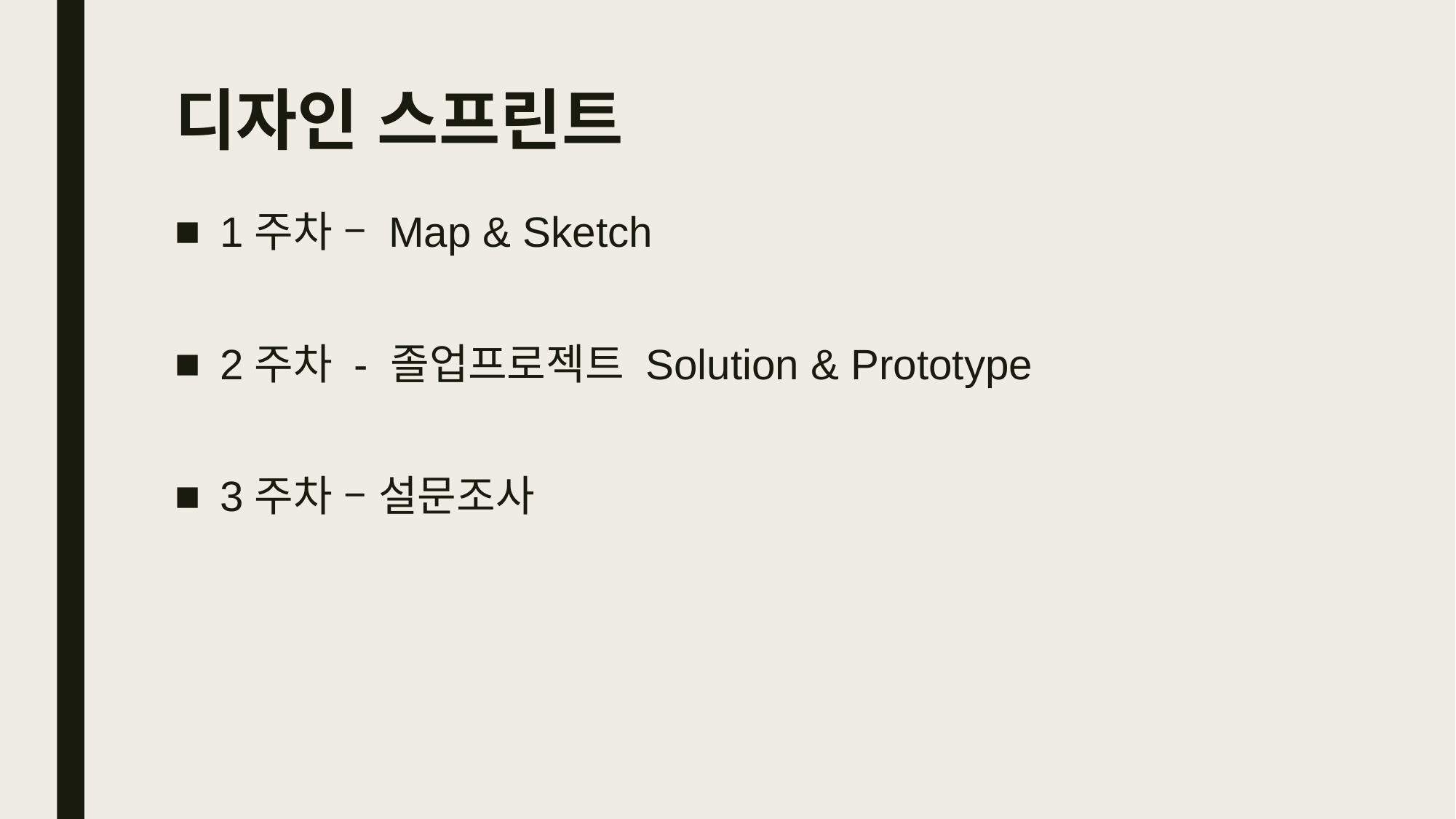

# 디자인 스프린트
1주차 – Map & Sketch

2주차 - 졸업프로젝트 Solution & Prototype

3주차 – 설문조사